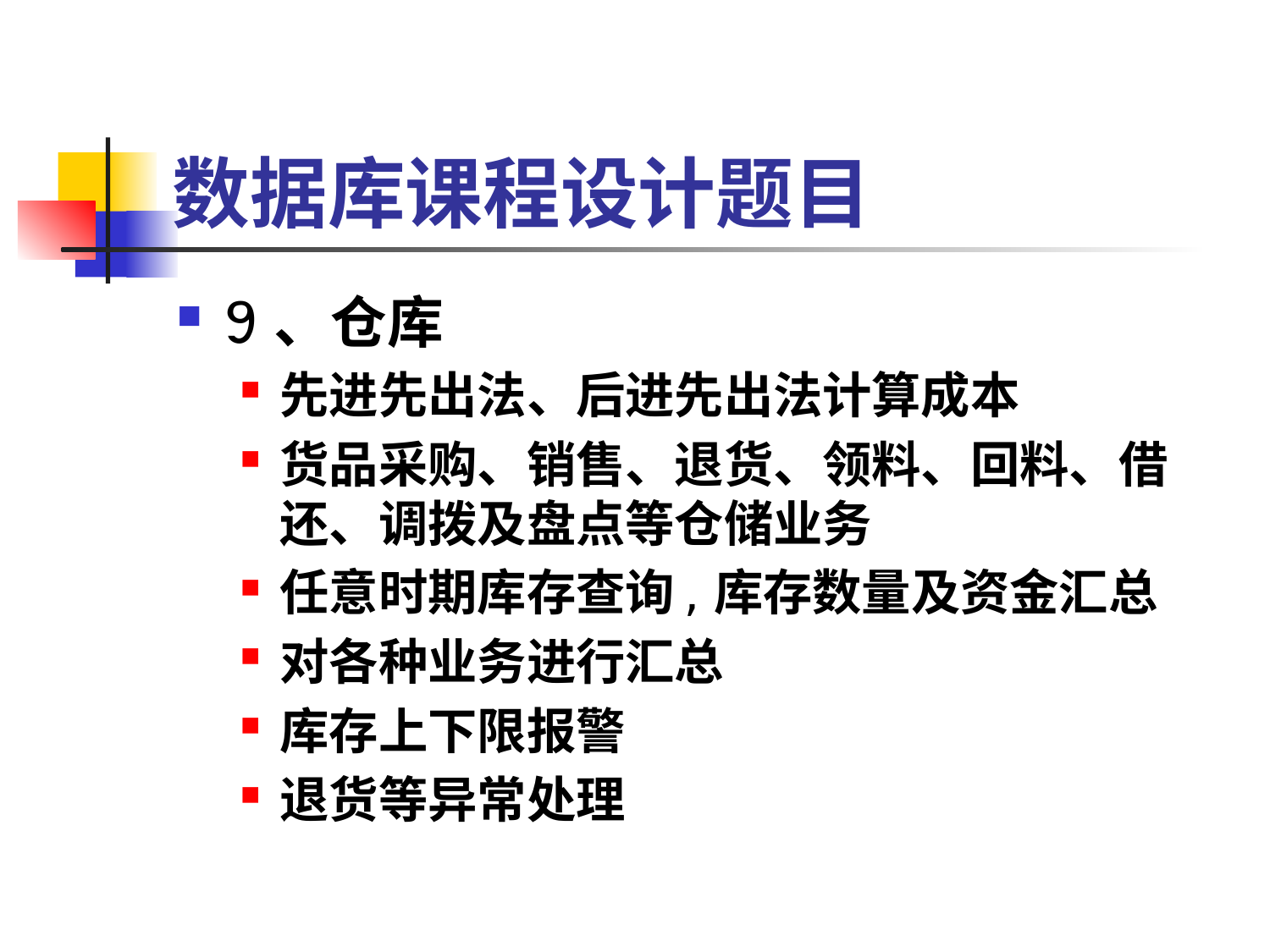

# 数据库课程设计题目
9、仓库
先进先出法、后进先出法计算成本
货品采购、销售、退货、领料、回料、借还、调拨及盘点等仓储业务
任意时期库存查询,库存数量及资金汇总
对各种业务进行汇总
库存上下限报警
退货等异常处理
17